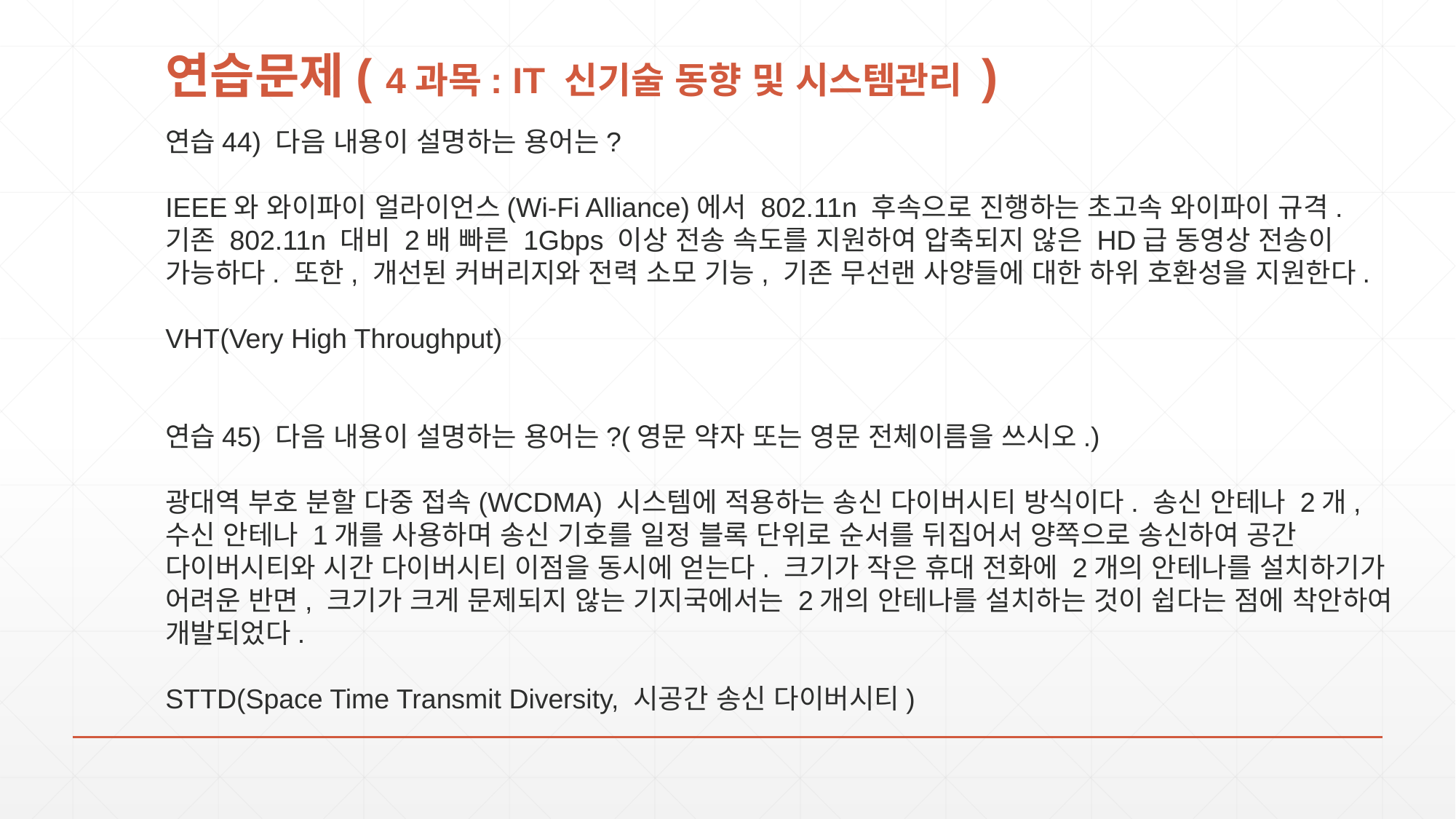

# 연습문제( 4과목: IT 신기술 동향 및 시스템관리 )
연습44) 다음 내용이 설명하는 용어는?

IEEE와 와이파이 얼라이언스(Wi-Fi Alliance)에서 802.11n 후속으로 진행하는 초고속 와이파이 규격. 기존 802.11n 대비 2배 빠른 1Gbps 이상 전송 속도를 지원하여 압축되지 않은 HD급 동영상 전송이 가능하다. 또한, 개선된 커버리지와 전력 소모 기능, 기존 무선랜 사양들에 대한 하위 호환성을 지원한다.

VHT(Very High Throughput)

연습45) 다음 내용이 설명하는 용어는?(영문 약자 또는 영문 전체이름을 쓰시오.)

광대역 부호 분할 다중 접속(WCDMA) 시스템에 적용하는 송신 다이버시티 방식이다. 송신 안테나 2개, 수신 안테나 1개를 사용하며 송신 기호를 일정 블록 단위로 순서를 뒤집어서 양쪽으로 송신하여 공간 다이버시티와 시간 다이버시티 이점을 동시에 얻는다. 크기가 작은 휴대 전화에 2개의 안테나를 설치하기가 어려운 반면, 크기가 크게 문제되지 않는 기지국에서는 2개의 안테나를 설치하는 것이 쉽다는 점에 착안하여 개발되었다.

STTD(Space Time Transmit Diversity, 시공간 송신 다이버시티)